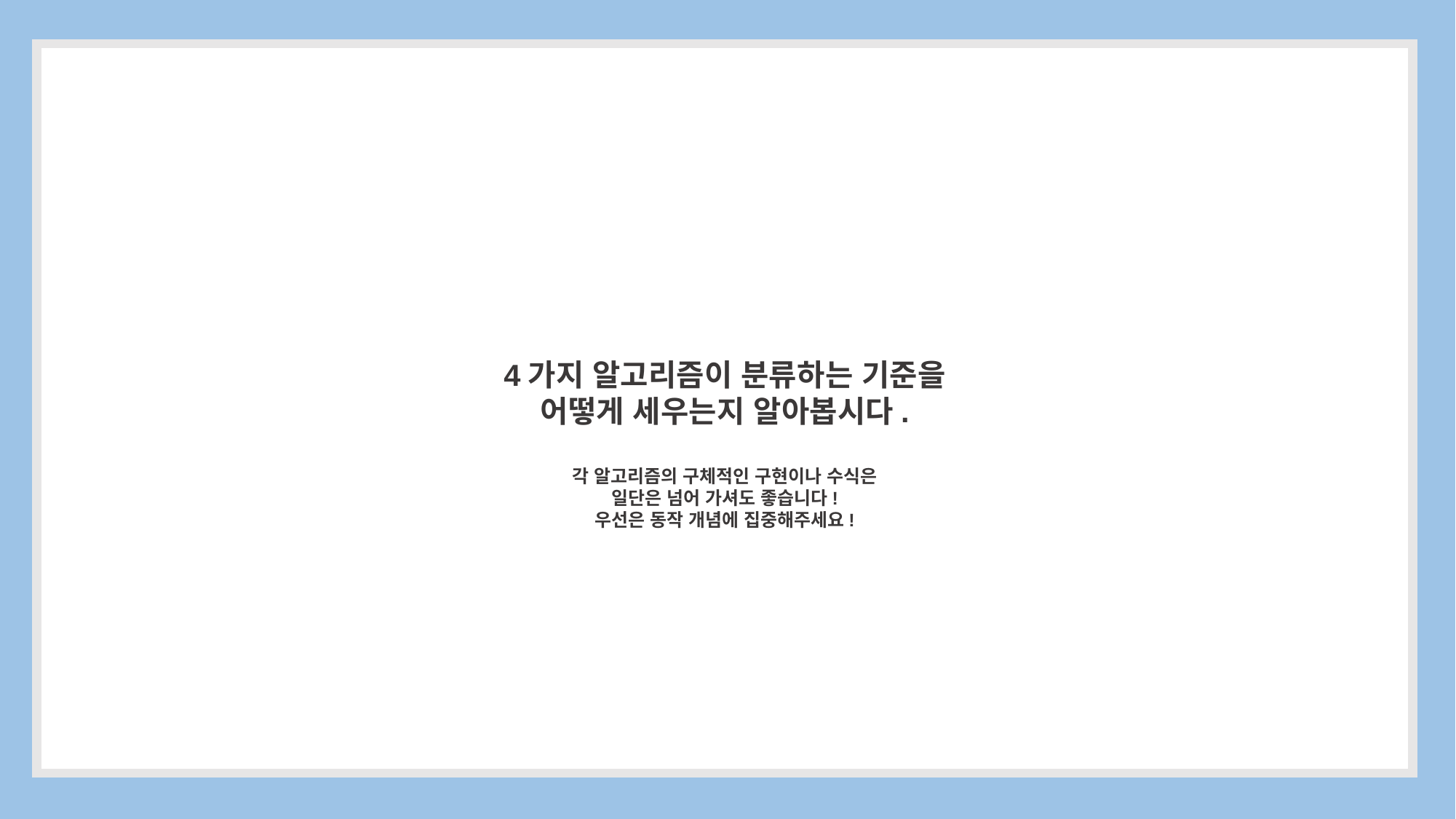

4가지 알고리즘이 분류하는 기준을
어떻게 세우는지 알아봅시다.

각 알고리즘의 구체적인 구현이나 수식은
일단은 넘어 가셔도 좋습니다!
우선은 동작 개념에 집중해주세요!